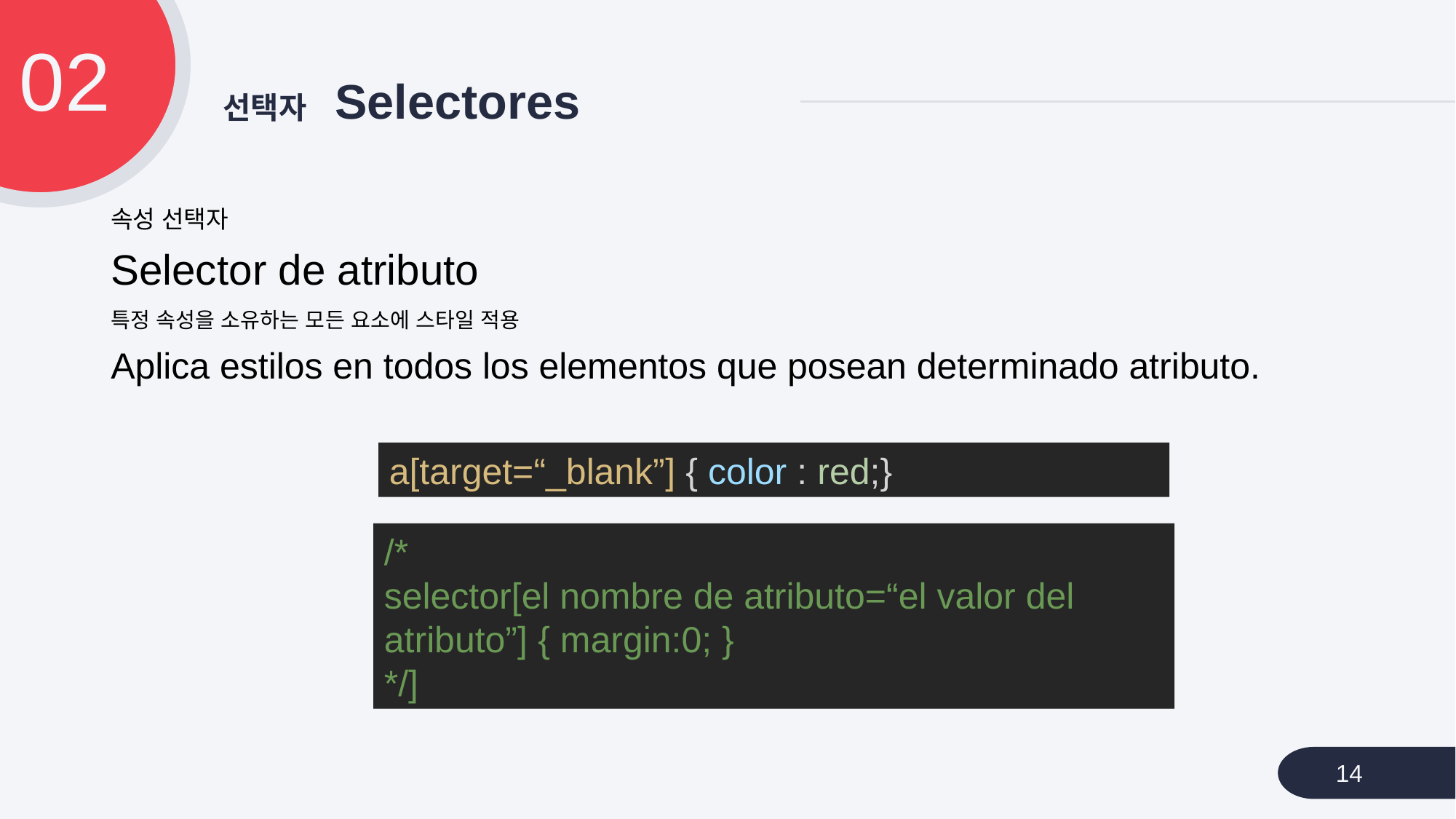

02
# 선택자 Selectores
속성 선택자
Selector de atributo
특정 속성을 소유하는 모든 요소에 스타일 적용
Aplica estilos en todos los elementos que posean determinado atributo.

a[target=“_blank”] { color : red;}
/*
selector[el nombre de atributo=“el valor del atributo”] { margin:0; }
*/]
14